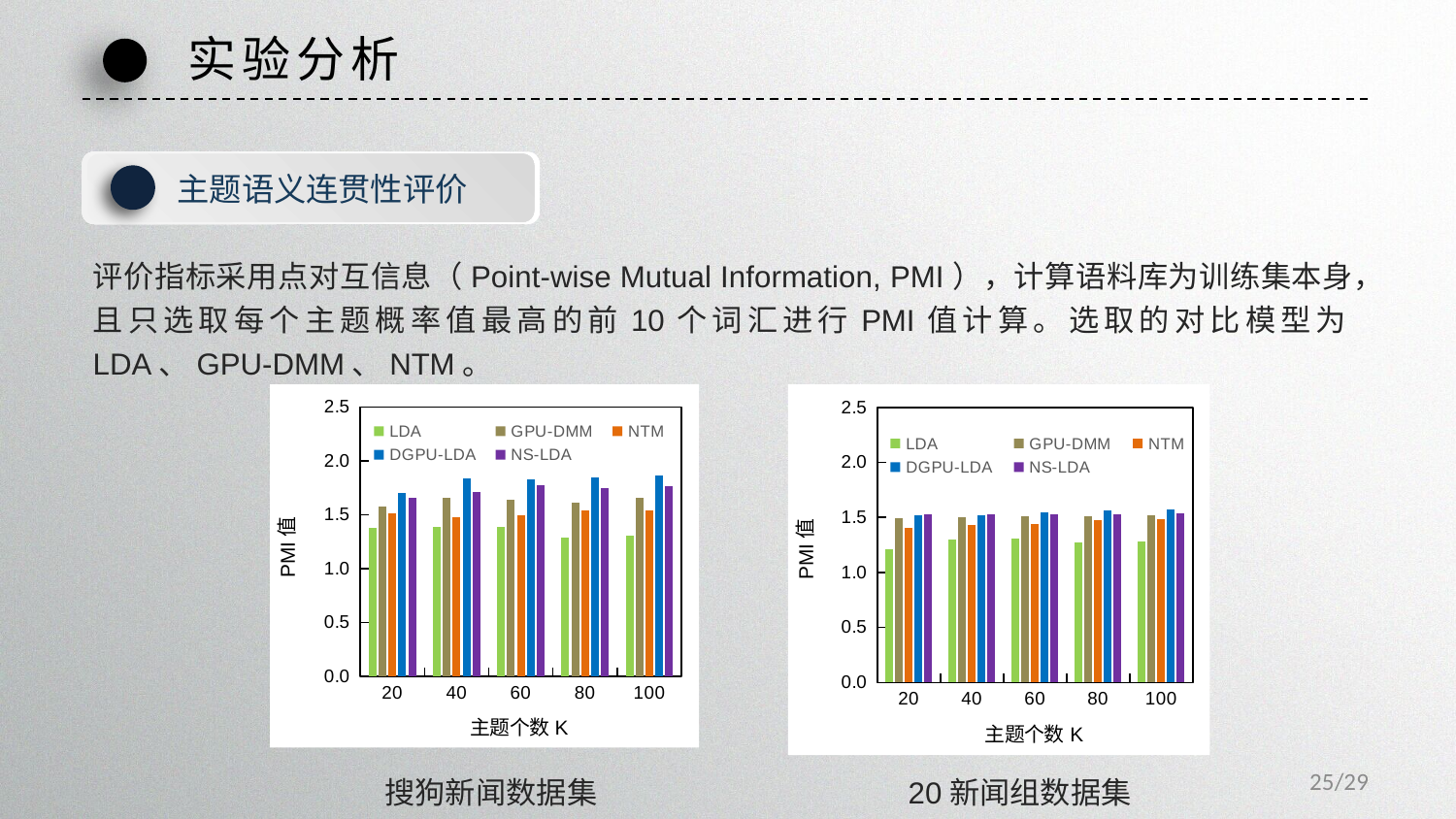

实验分析

主题语义连贯性评价

评价指标采用点对互信息（Point-wise Mutual Information, PMI），计算语料库为训练集本身，且只选取每个主题概率值最高的前10个词汇进行PMI值计算。选取的对比模型为LDA、GPU-DMM、NTM。

### Chart

| Category | LDA | GPU-DMM | NTM | DGPU-LDA | NS-LDA |
|---|---|---|---|---|---|
| 20 | 1.376 | 1.578 | 1.514 | 1.702 | 1.658 |
| 40 | 1.388 | 1.659 | 1.477 | 1.833 | 1.713 |
| 60 | 1.391 | 1.636 | 1.498 | 1.826 | 1.77 |
| 80 | 1.287 | 1.61 | 1.542 | 1.849 | 1.745 |
| 100 | 1.302 | 1.653 | 1.536 | 1.861 | 1.769 |

### Chart

| Category | LDA | GPU-DMM | NTM | DGPU-LDA | NS-LDA |
|---|---|---|---|---|---|
| 20 | 1.213 | 1.491 | 1.402 | 1.515 | 1.524 |
| 40 | 1.302 | 1.501 | 1.429 | 1.522 | 1.53 |
| 60 | 1.306 | 1.513 | 1.436 | 1.545 | 1.528 |
| 80 | 1.269 | 1.514 | 1.473 | 1.56 | 1.529 |
| 100 | 1.282 | 1.519 | 1.485 | 1.574 | 1.541 |
25
20新闻组数据集
搜狗新闻数据集